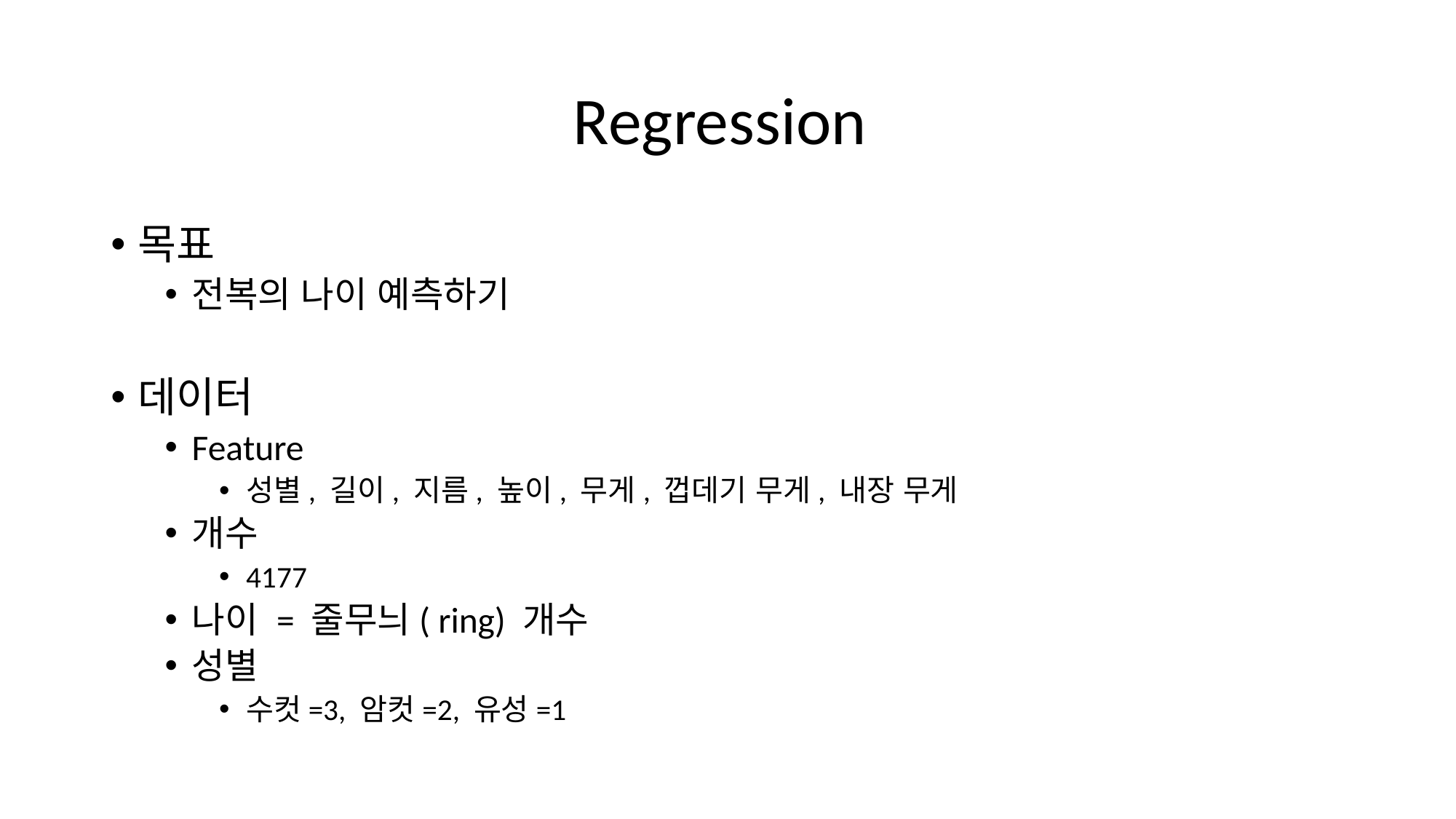

# Regression
목표
전복의 나이 예측하기

데이터
Feature
성별, 길이, 지름, 높이, 무게, 껍데기 무게, 내장 무게
개수
4177
나이 = 줄무늬( ring) 개수
성별
수컷=3, 암컷=2, 유성=1